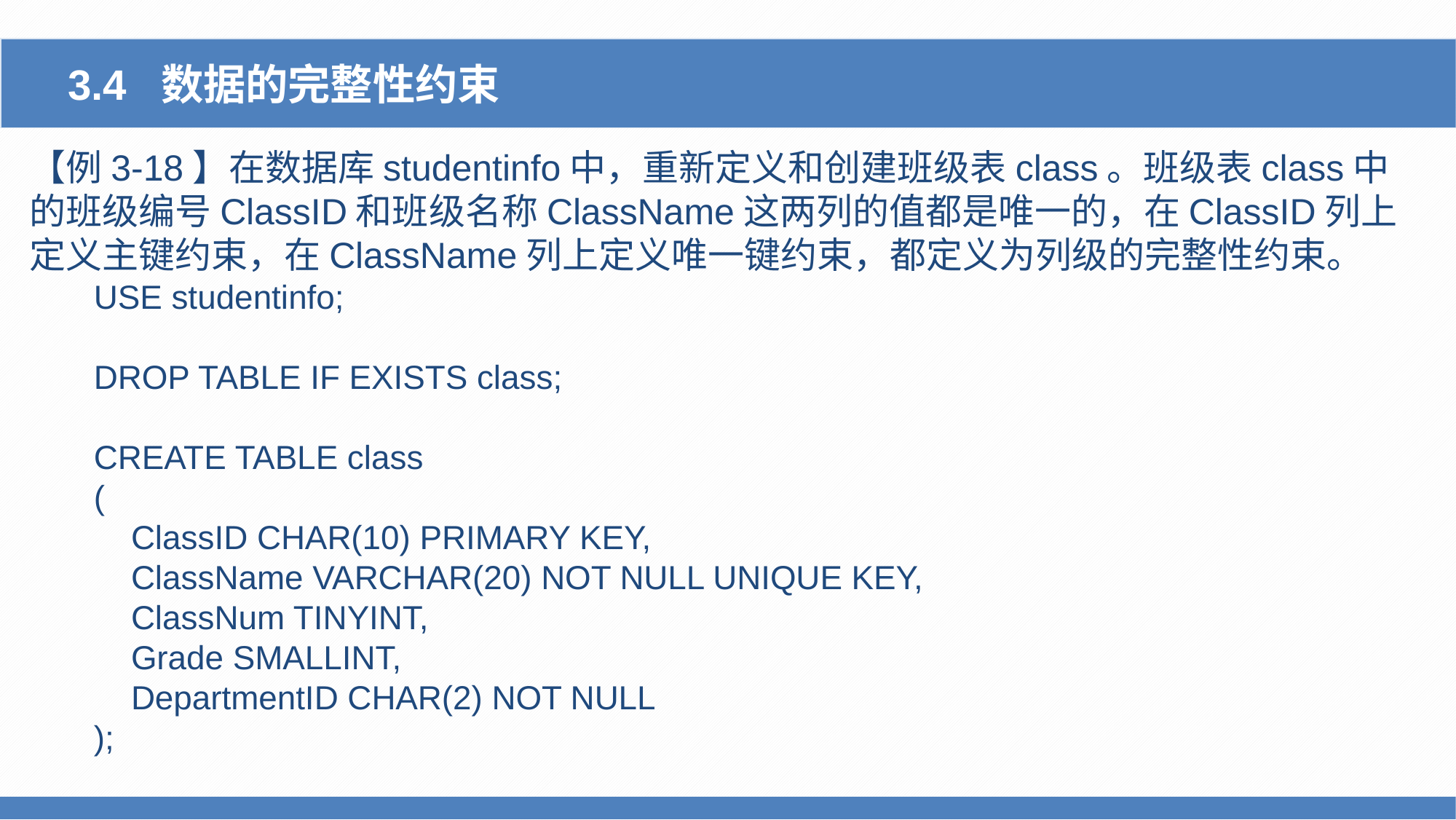

3.4  数据的完整性约束
【例3-18】在数据库studentinfo中，重新定义和创建班级表class。班级表class中的班级编号ClassID和班级名称ClassName这两列的值都是唯一的，在ClassID列上定义主键约束，在ClassName列上定义唯一键约束，都定义为列级的完整性约束。
USE studentinfo;

DROP TABLE IF EXISTS class;

CREATE TABLE class
(
    ClassID CHAR(10) PRIMARY KEY,
    ClassName VARCHAR(20) NOT NULL UNIQUE KEY,
    ClassNum TINYINT,
    Grade SMALLINT,
    DepartmentID CHAR(2) NOT NULL
);